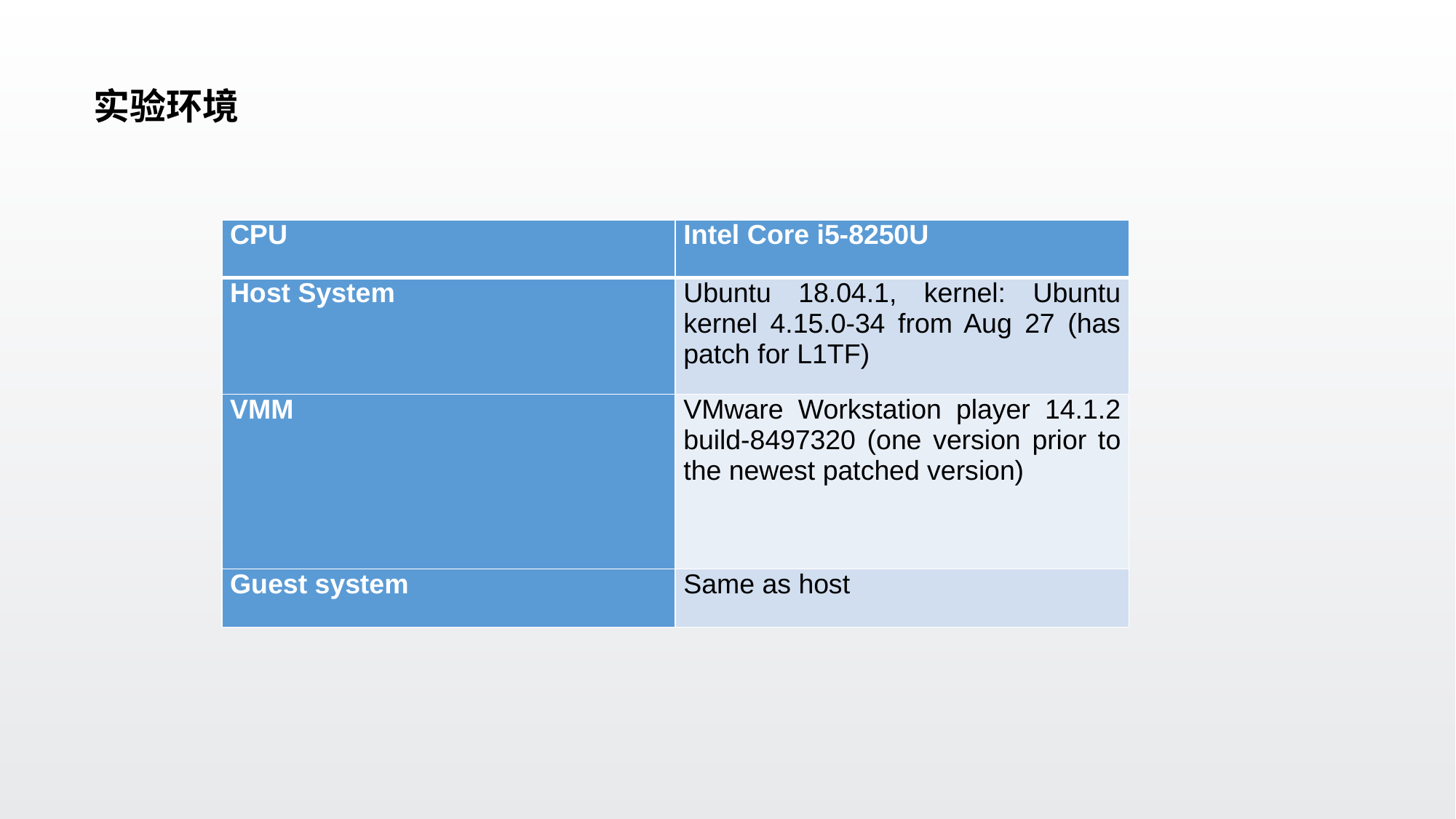

实验环境
| CPU | Intel Core i5-8250U |
| --- | --- |
| Host System | Ubuntu 18.04.1, kernel: Ubuntu kernel 4.15.0-34 from Aug 27 (has patch for L1TF) |
| VMM | VMware Workstation player 14.1.2 build-8497320 (one version prior to the newest patched version) |
| Guest system | Same as host |